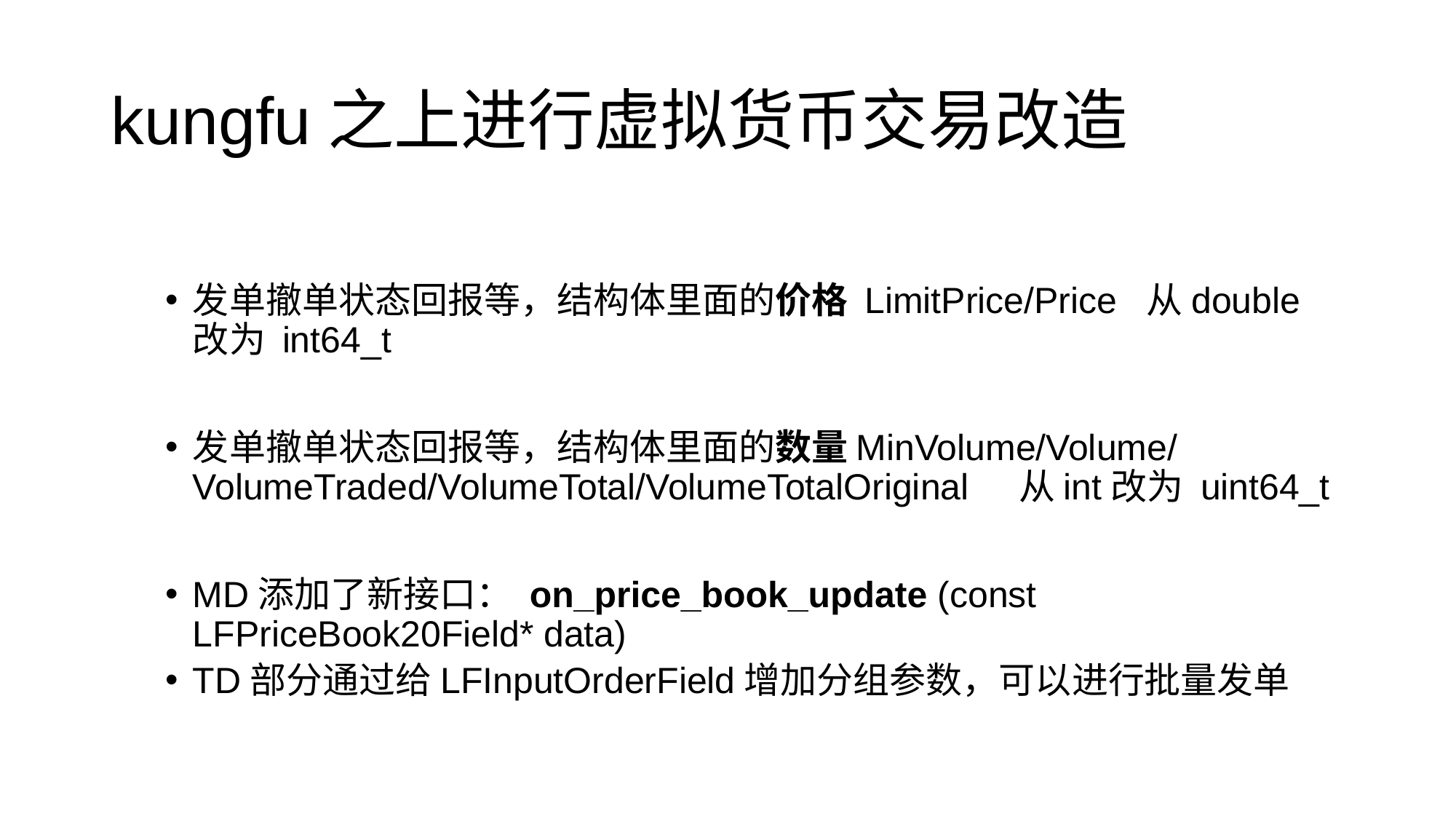

# kungfu之上进行虚拟货币交易改造

发单撤单状态回报等，结构体里面的价格 LimitPrice/Price  从double  改为 int64_t

发单撤单状态回报等，结构体里面的数量MinVolume/Volume/VolumeTraded/VolumeTotal/VolumeTotalOriginal    从int改为 uint64_t

MD添加了新接口： on_price_book_update (const LFPriceBook20Field* data)
TD部分通过给LFInputOrderField增加分组参数，可以进行批量发单